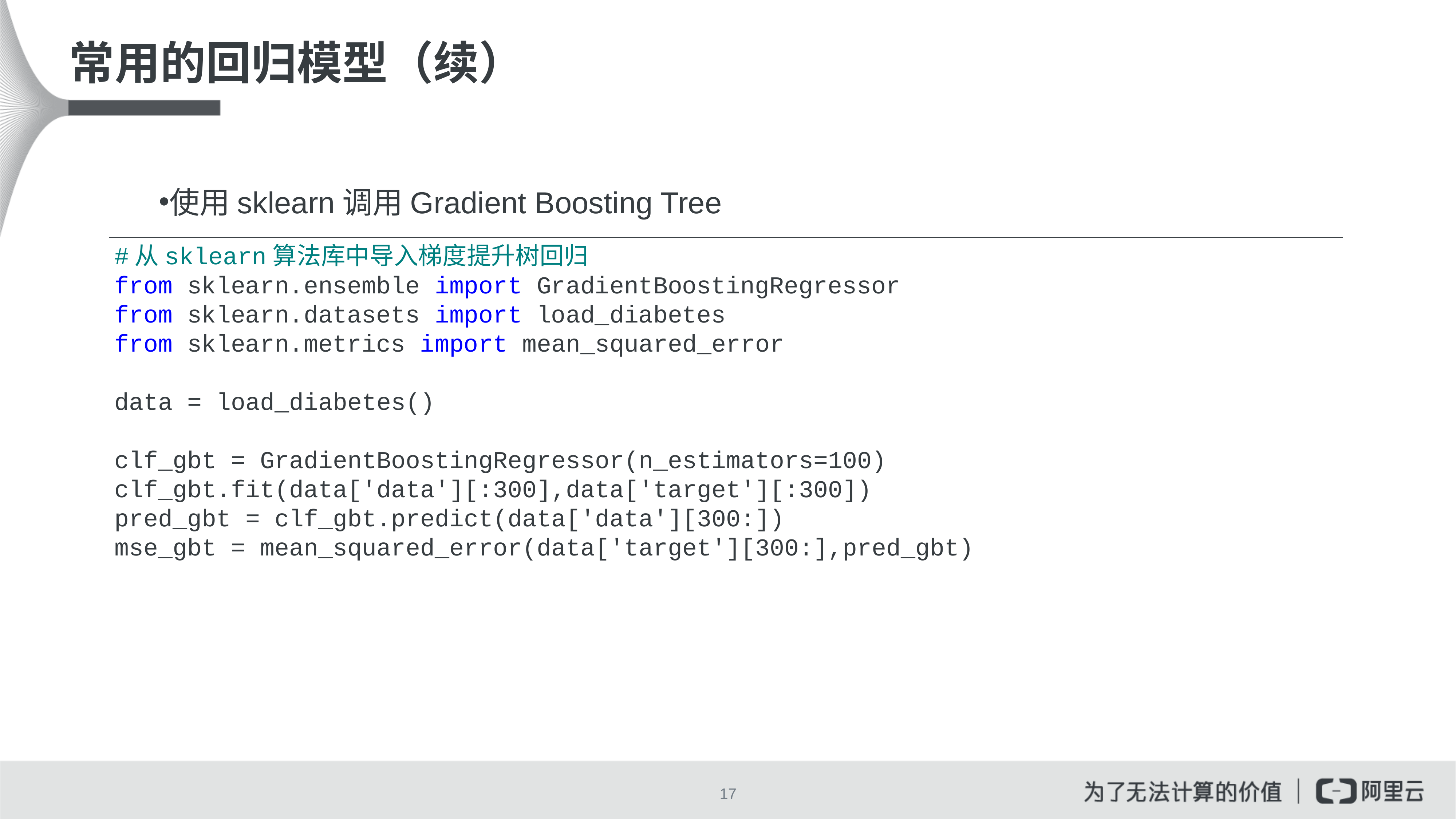

# 常用的回归模型（续）
使用sklearn调用Gradient Boosting Tree
#从sklearn算法库中导入梯度提升树回归
from sklearn.ensemble import GradientBoostingRegressor
from sklearn.datasets import load_diabetes
from sklearn.metrics import mean_squared_error

data = load_diabetes()

clf_gbt = GradientBoostingRegressor(n_estimators=100)
clf_gbt.fit(data['data'][:300],data['target'][:300])
pred_gbt = clf_gbt.predict(data['data'][300:])
mse_gbt = mean_squared_error(data['target'][300:],pred_gbt)